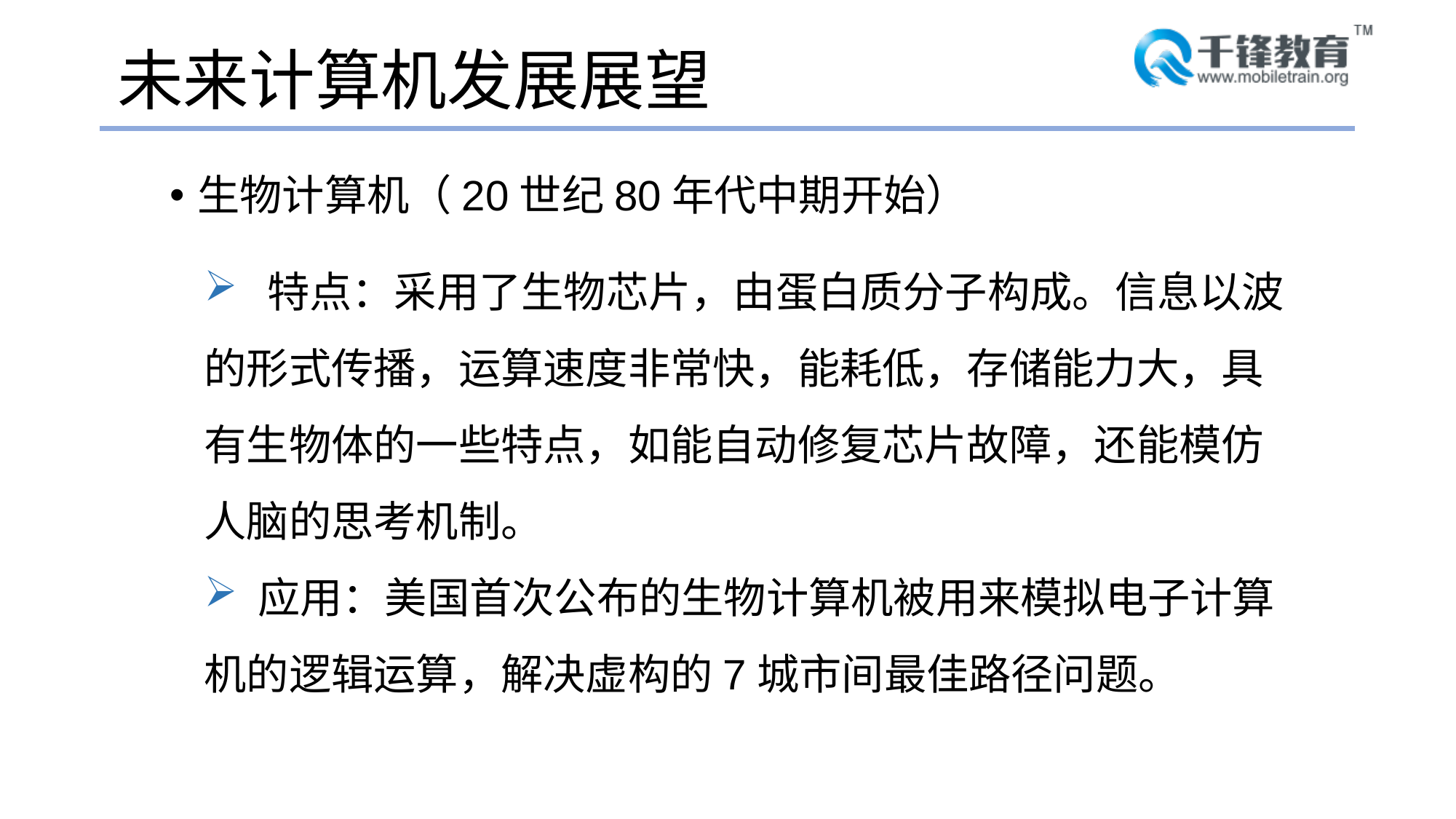

# 未来计算机发展展望
生物计算机（20世纪80年代中期开始）
  特点：采用了生物芯片，由蛋白质分子构成。信息以波的形式传播，运算速度非常快，能耗低，存储能力大，具有生物体的一些特点，如能自动修复芯片故障，还能模仿人脑的思考机制。
 应用：美国首次公布的生物计算机被用来模拟电子计算机的逻辑运算，解决虚构的7城市间最佳路径问题。